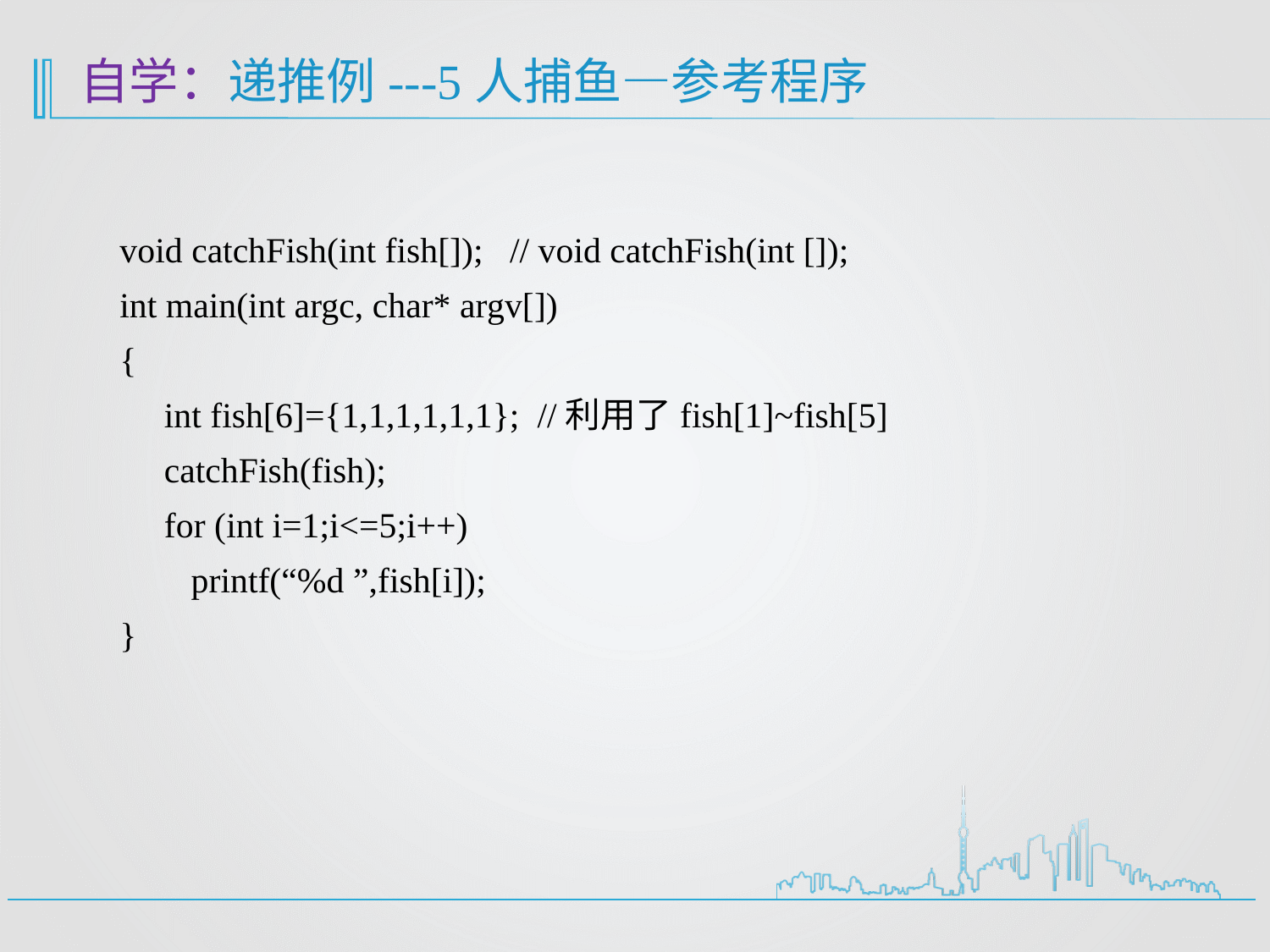

# 自学：递推例---5人捕鱼—参考程序

void catchFish(int fish[]);   // void catchFish(int []);
int main(int argc, char* argv[])
{
     int fish[6]={1,1,1,1,1,1};  //利用了fish[1]~fish[5]
     catchFish(fish);
     for (int i=1;i<=5;i++)
        printf(“%d ”,fish[i]);
}